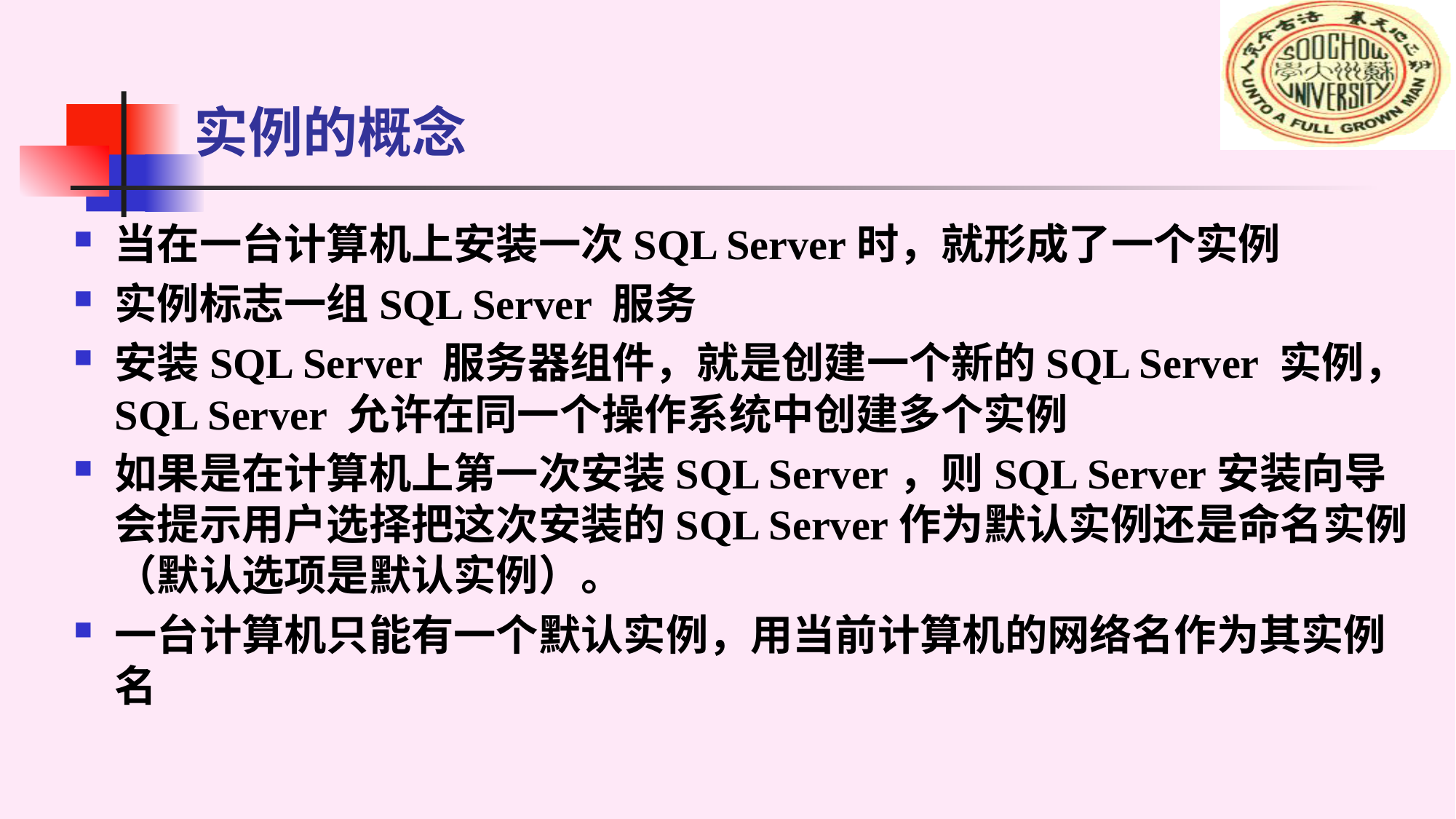

# 实例的概念
当在一台计算机上安装一次SQL Server时，就形成了一个实例
实例标志一组SQL Server 服务
安装SQL Server 服务器组件，就是创建一个新的SQL Server 实例，SQL Server 允许在同一个操作系统中创建多个实例
如果是在计算机上第一次安装SQL Server，则SQL Server安装向导会提示用户选择把这次安装的SQL Server作为默认实例还是命名实例（默认选项是默认实例）。
一台计算机只能有一个默认实例，用当前计算机的网络名作为其实例名